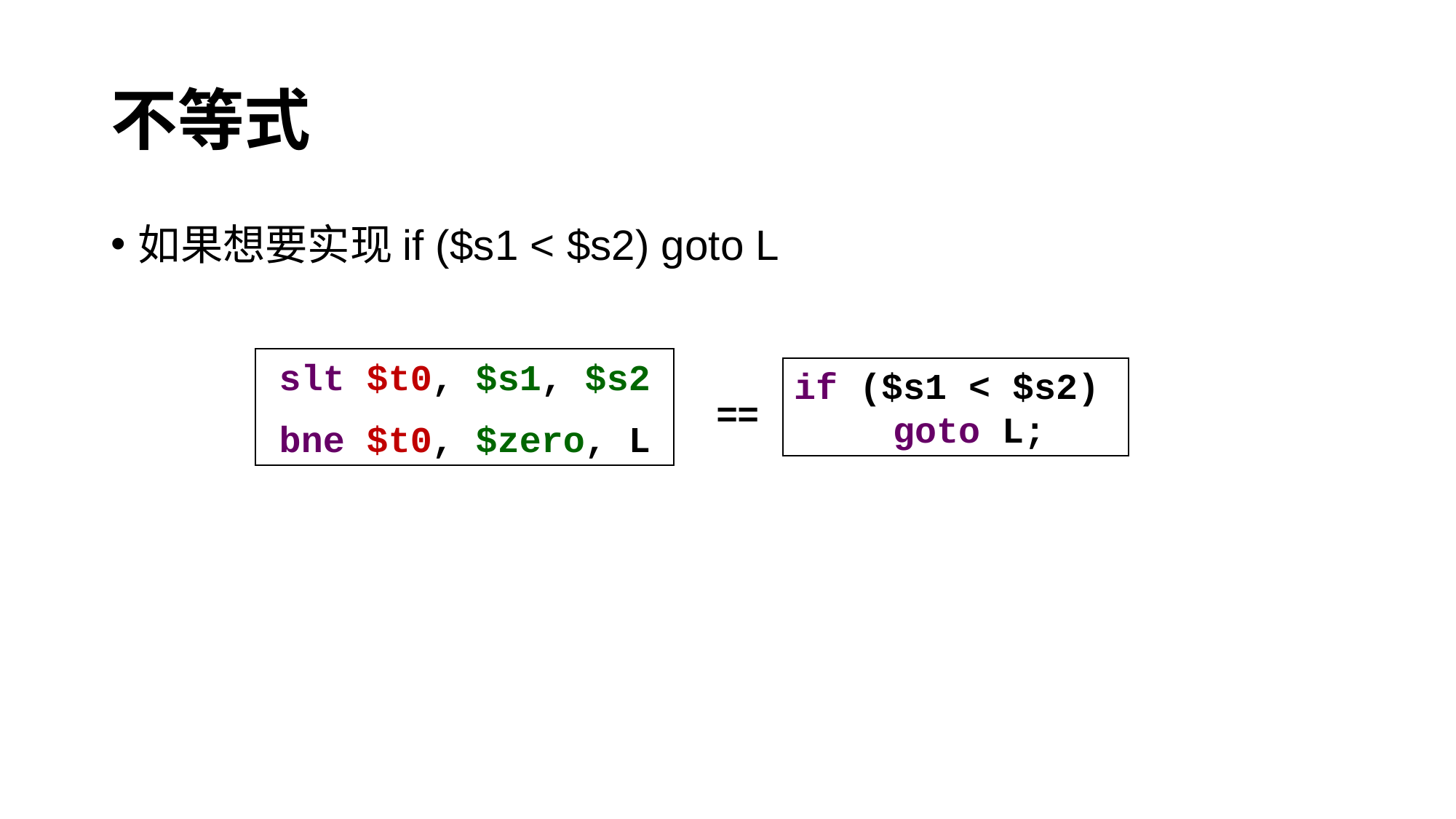

# 不等式
如果想要实现if ($s1 < $s2) goto L
slt $t0, $s1, $s2
bne $t0, $zero, L
if ($s1 < $s2)
	  goto L;
==